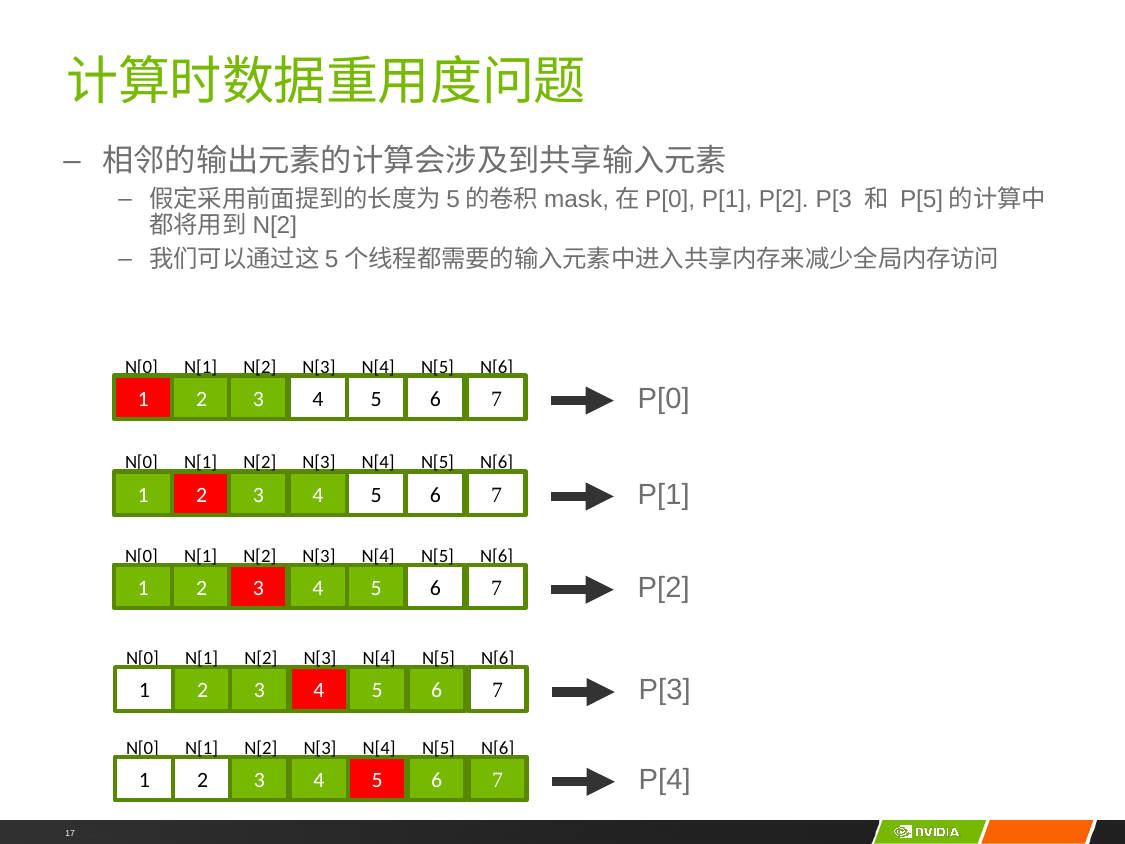

# 计算时数据重用度问题
相邻的输出元素的计算会涉及到共享输入元素
假定采用前面提到的长度为5的卷积mask,在P[0], P[1], P[2]. P[3 和 P[5]的计算中都将用到N[2]
我们可以通过这5个线程都需要的输入元素中进入共享内存来减少全局内存访问
N[0]
N[1]
N[2]
N[3]
N[4]
N[5]
N[6]
1
2
3
4
5
6
7
P[0]
N[0]
N[1]
N[2]
N[3]
N[4]
N[5]
N[6]
1
2
3
4
5
6
7
P[1]
N[0]
N[1]
N[2]
N[3]
N[4]
N[5]
N[6]
1
2
3
4
5
6
7
P[2]
N[0]
N[1]
N[2]
N[3]
N[4]
N[5]
N[6]
1
2
3
4
5
6
7
P[3]
N[0]
N[1]
N[2]
N[3]
N[4]
N[5]
N[6]
1
2
3
4
5
6
7
P[4]